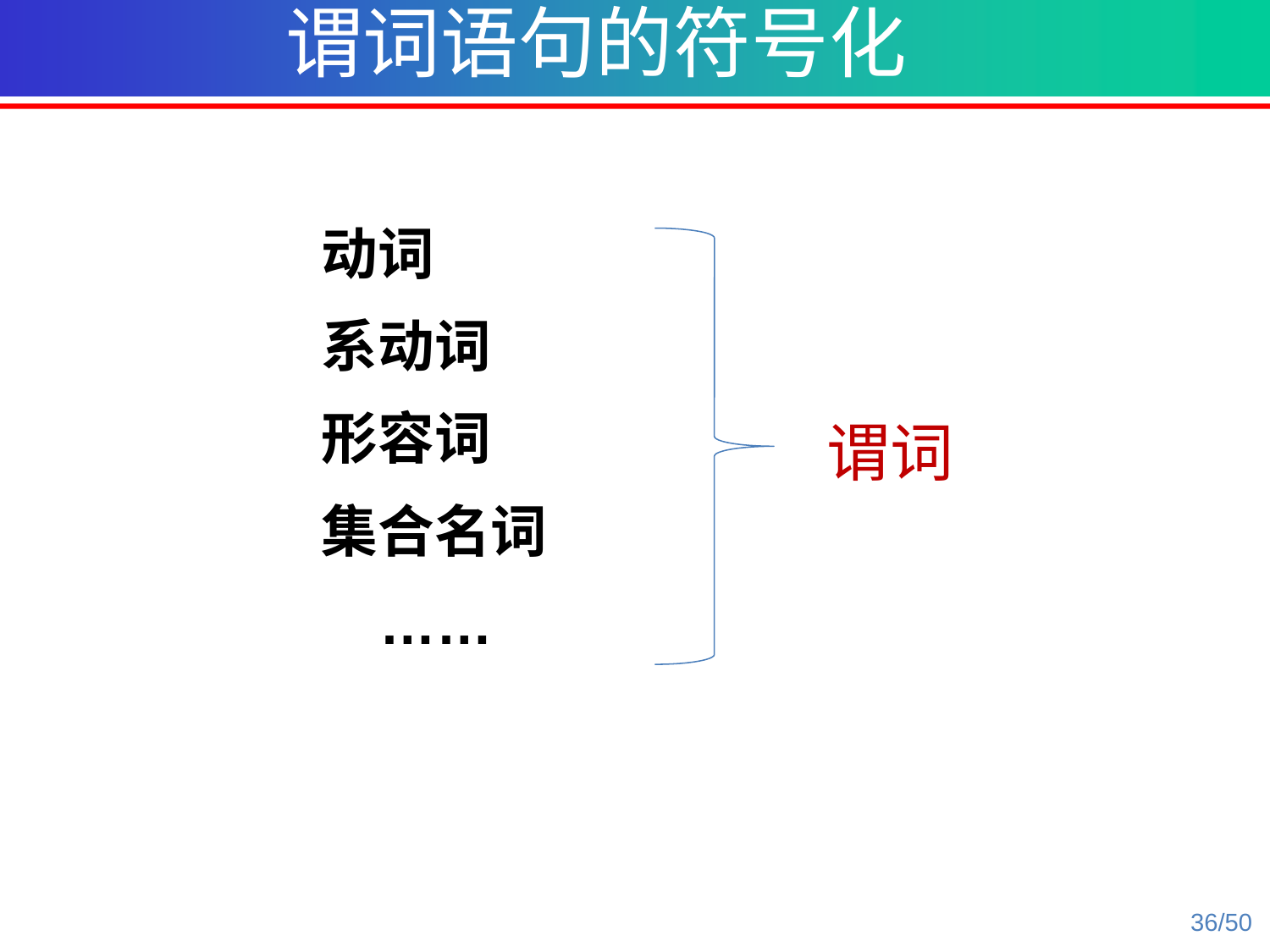

谓词语句的符号化
		动词
		系动词
		形容词
		集合名词
                    ……

谓词
36/50